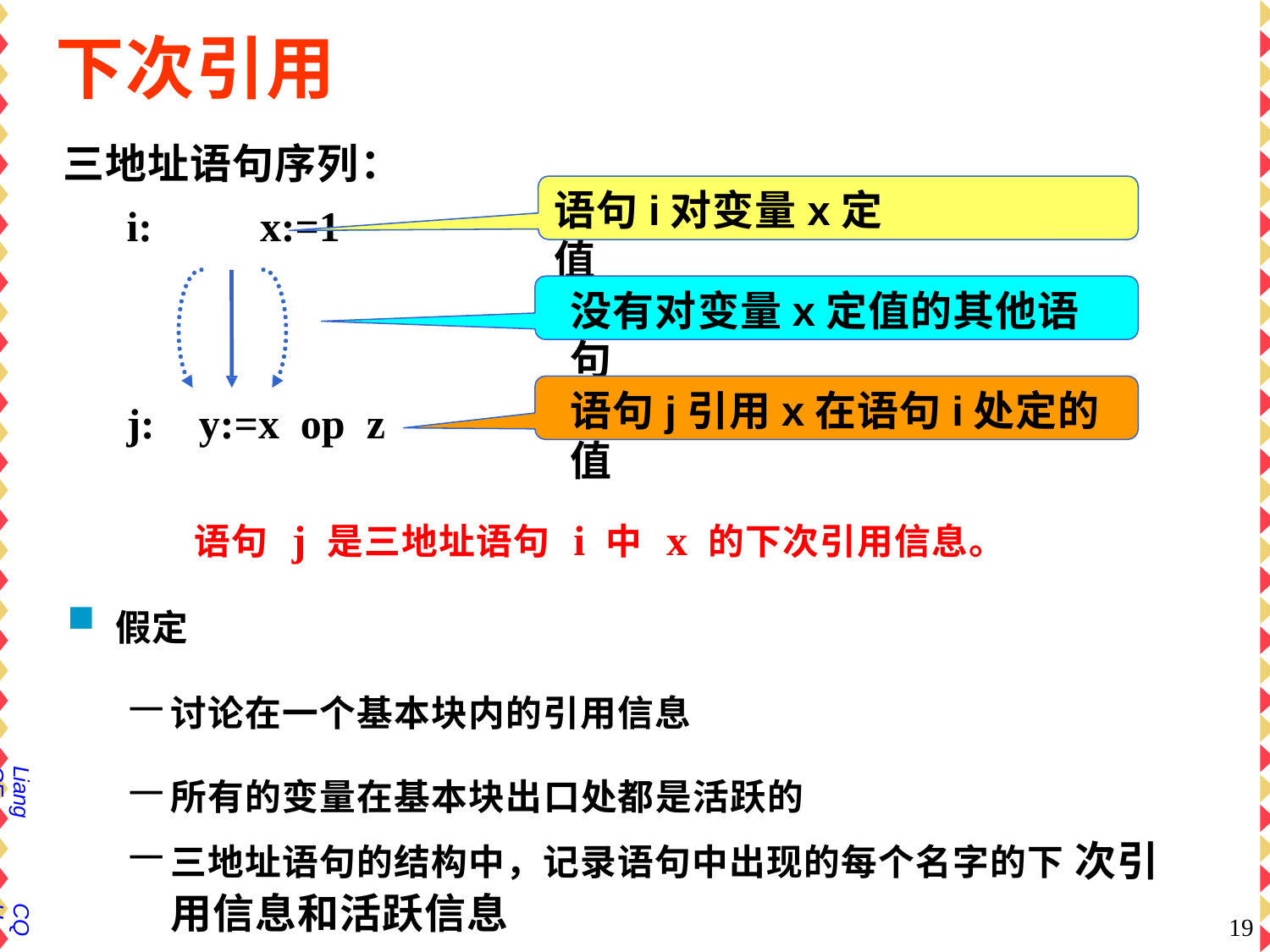

# 下次引用
三地址语句序列：
i:	x:=1

语句i对变量x定值

没有对变量x定值的其他语句

语句j引用x在语句i处定的值
j:	y:=x	op	z
语句 j 是三地址语句 i 中 x 的下次引用信息。
假定
讨论在一个基本块内的引用信息
所有的变量在基本块出口处都是活跃的
三地址语句的结构中，记录语句中出现的每个名字的下 次引用信息和活跃信息
符号表中含有记录下次引用信息和活跃信息的域
Liang GE
CQU
19